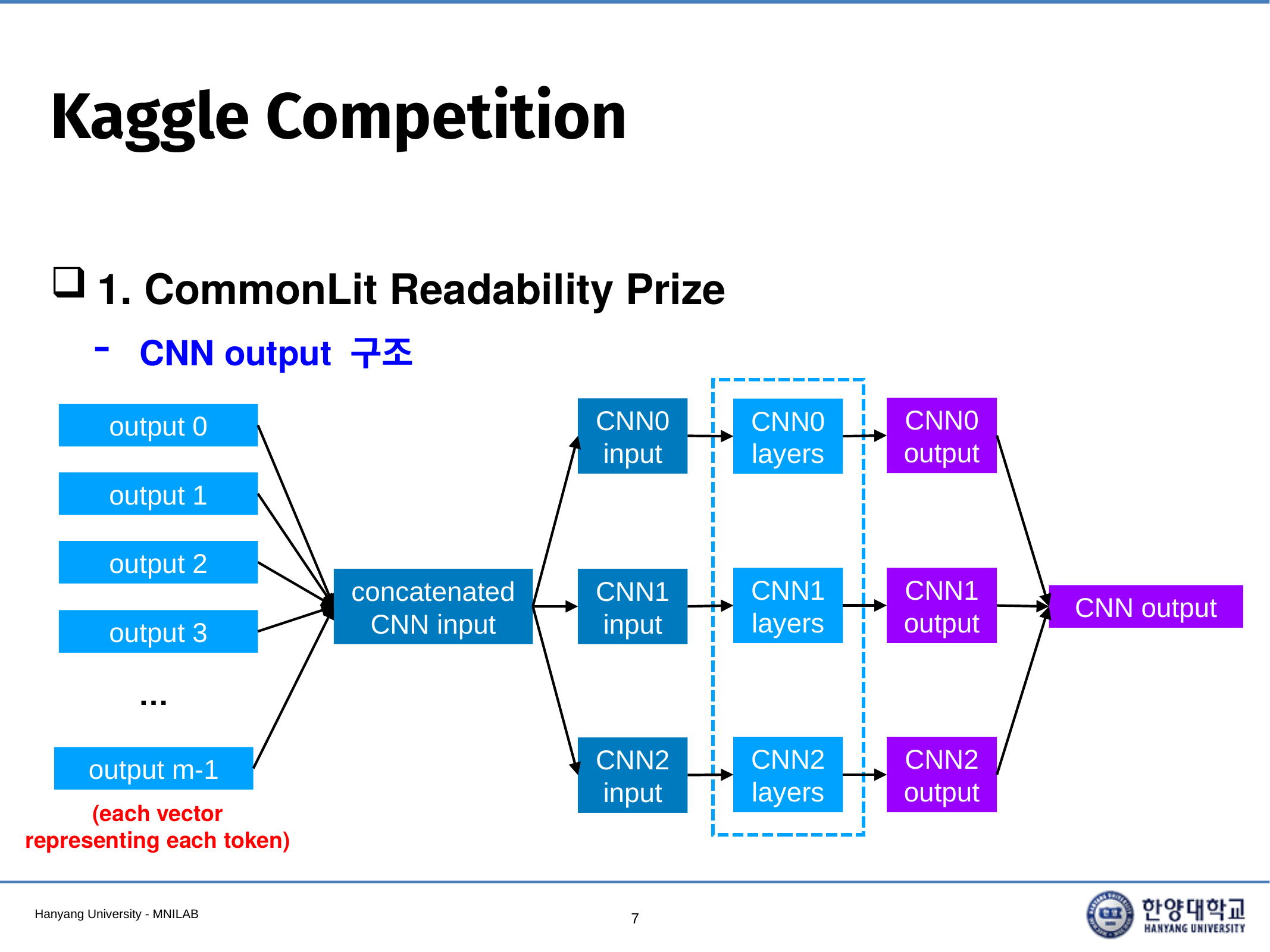

# Kaggle Competition
1. CommonLit Readability Prize
CNN output 구조

CNN0 output
CNN0 input
CNN0
layers
output 0
output 1
output 2
CNN1
layers
CNN1 output
CNN1 input
concatenated
CNN input
CNN output
output 3
…
CNN2
layers
CNN2 output
CNN2 input
output m-1
(each vector
representing each token)
7